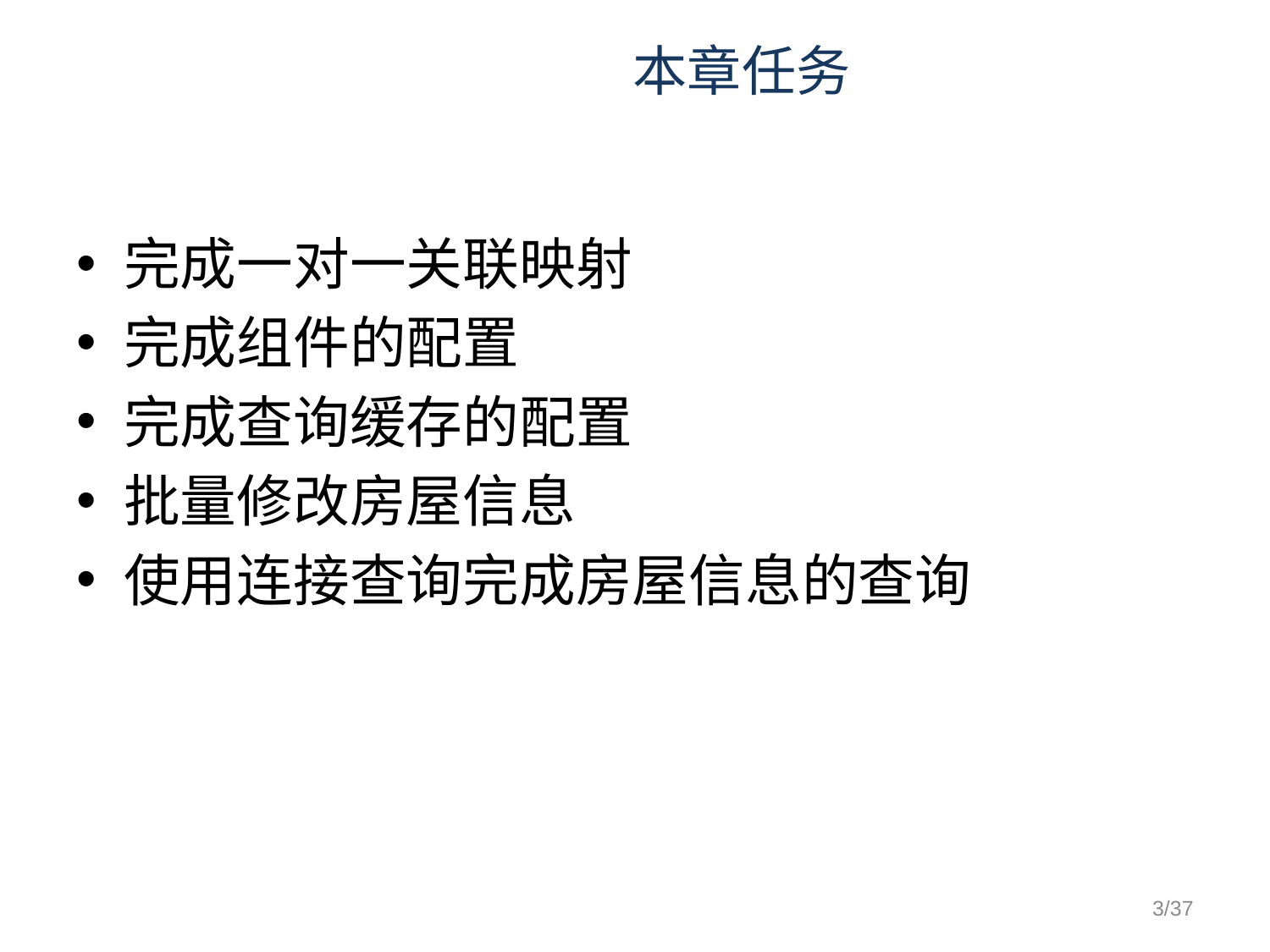

# 本章任务
完成一对一关联映射
完成组件的配置
完成查询缓存的配置
批量修改房屋信息
使用连接查询完成房屋信息的查询

3/37